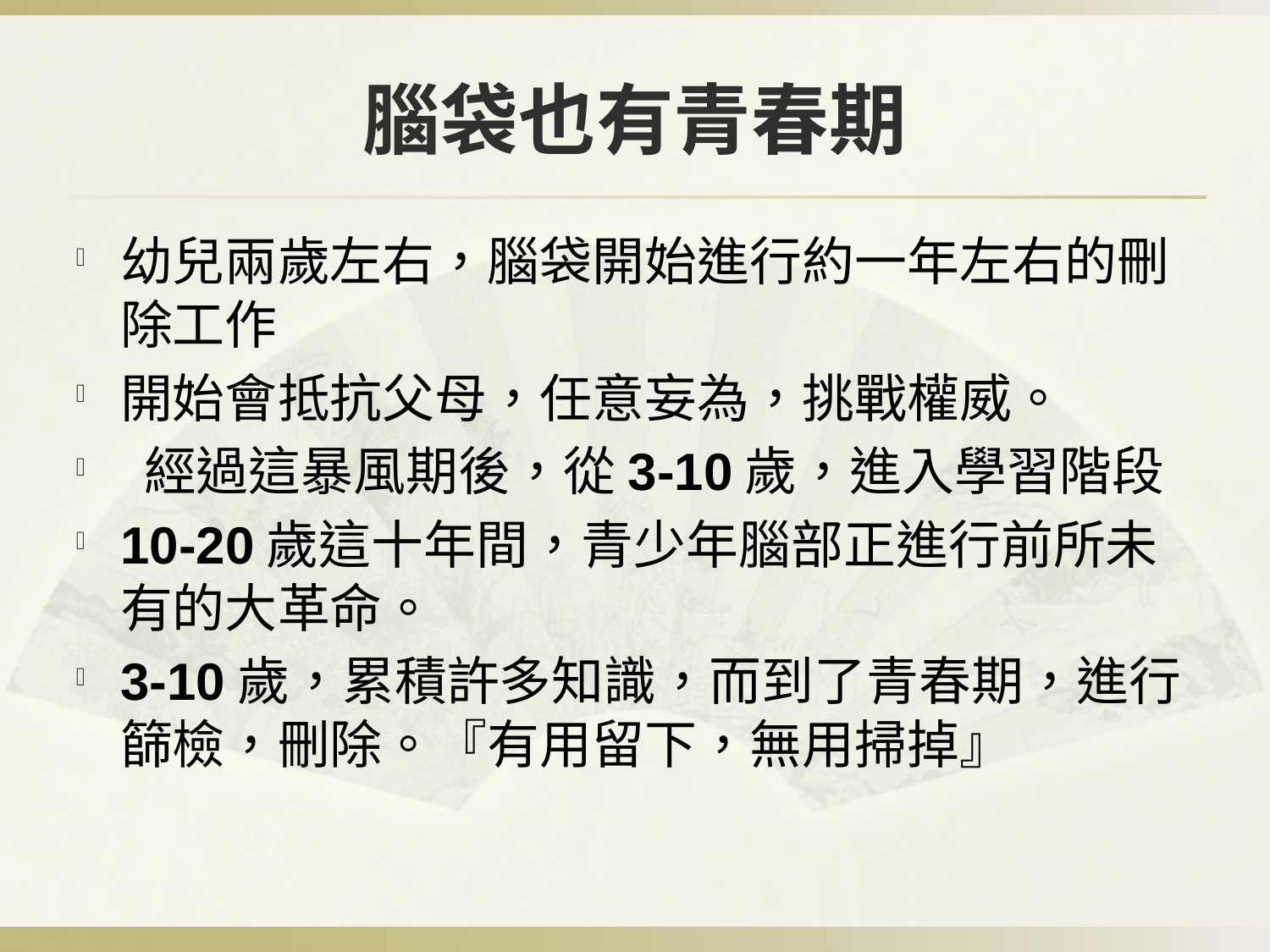

# 腦袋也有青春期
幼兒兩歲左右，腦袋開始進行約一年左右的刪除工作
開始會抵抗父母，任意妄為，挑戰權威。
 經過這暴風期後，從3-10歲，進入學習階段
10-20歲這十年間，青少年腦部正進行前所未有的大革命。
3-10歲，累積許多知識，而到了青春期，進行篩檢，刪除。『有用留下，無用掃掉』